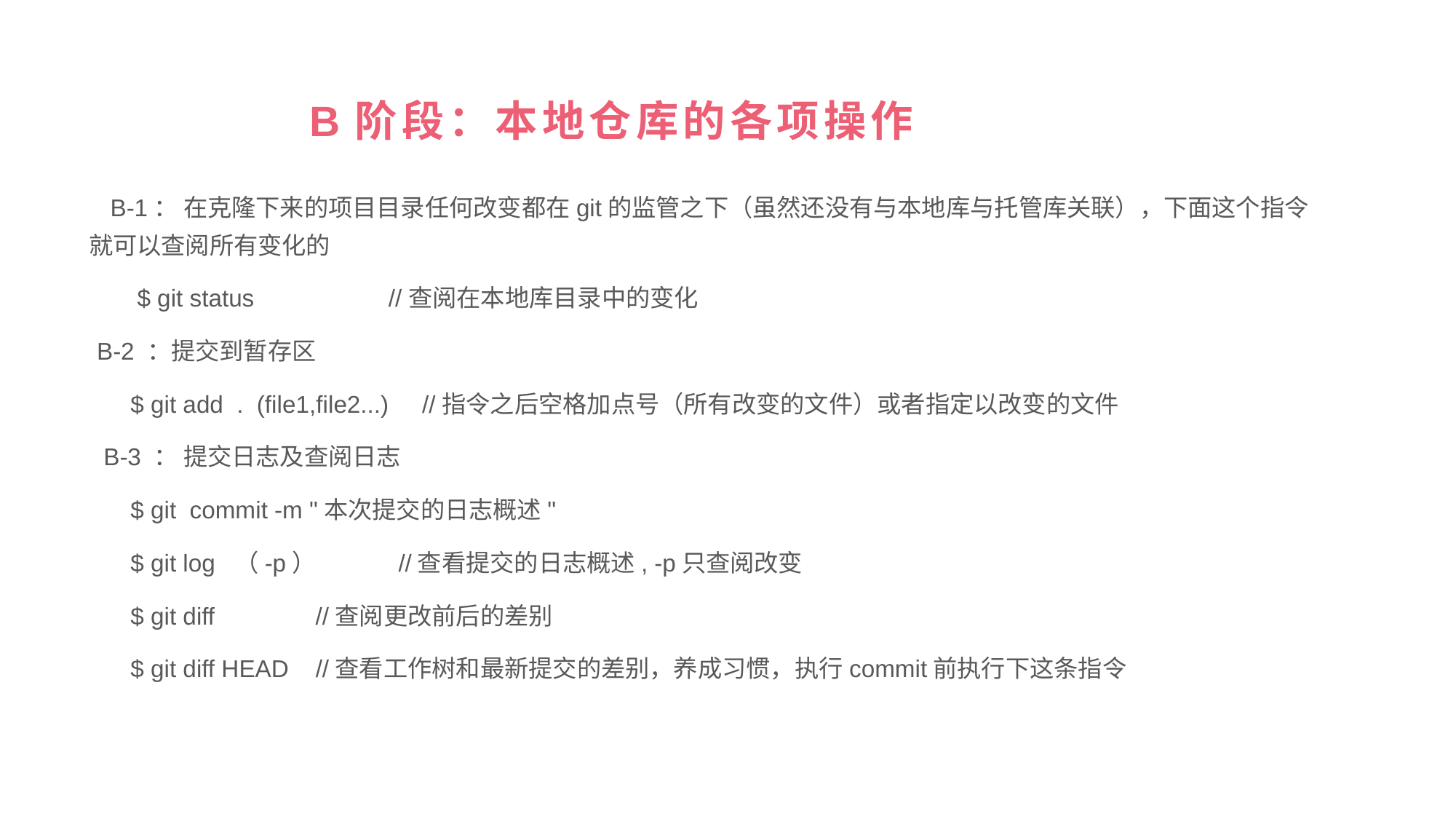

# B阶段：本地仓库的各项操作
​    B-1： 在克隆下来的项目目录任何改变都在git的监管之下（虽然还没有与本地库与托管库关联），下面这个指令             就可以查阅所有变化的
​        $ git status                    //查阅在本地库目录中的变化
  B-2 ：提交到暂存区
       $ git add  .  (file1,file2...)     //指令之后空格加点号（所有改变的文件）或者指定以改变的文件
   B-3 ： 提交日志及查阅日志
       $ git  commit -m "本次提交的日志概述"
       $ git log  （-p）              //查看提交的日志概述, -p只查阅改变
       $ git diff               //查阅更改前后的差别
       $ git diff HEAD    //查看工作树和最新提交的差别，养成习惯，执行commit前执行下这条指令